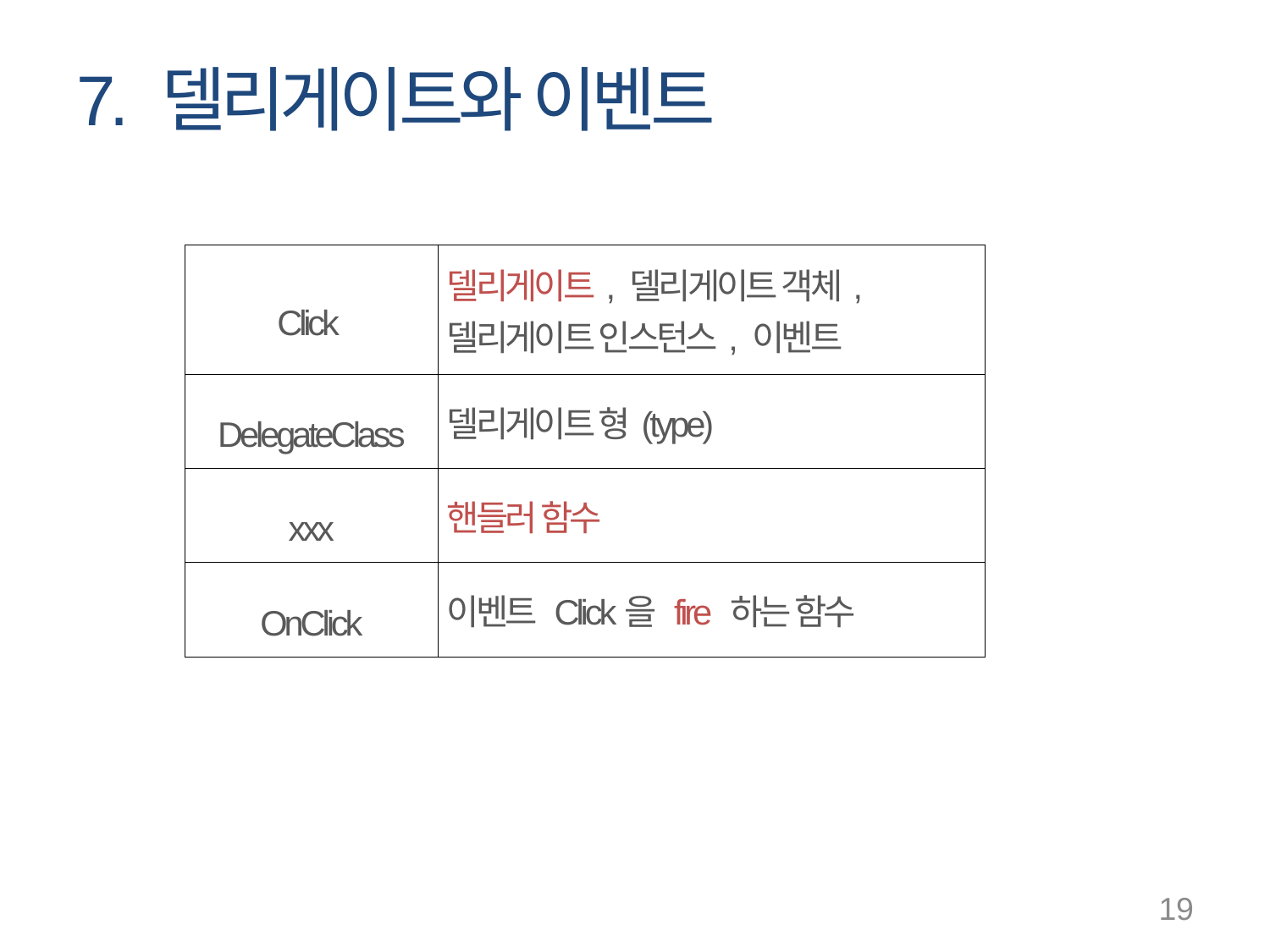

# 7. 델리게이트와 이벤트
| Click | 델리게이트, 델리게이트 객체, 델리게이트 인스턴스, 이벤트 |
| --- | --- |
| DelegateClass | 델리게이트 형(type) |
| xxx | 핸들러 함수 |
| OnClick | 이벤트 Click을 fire 하는 함수 |
19